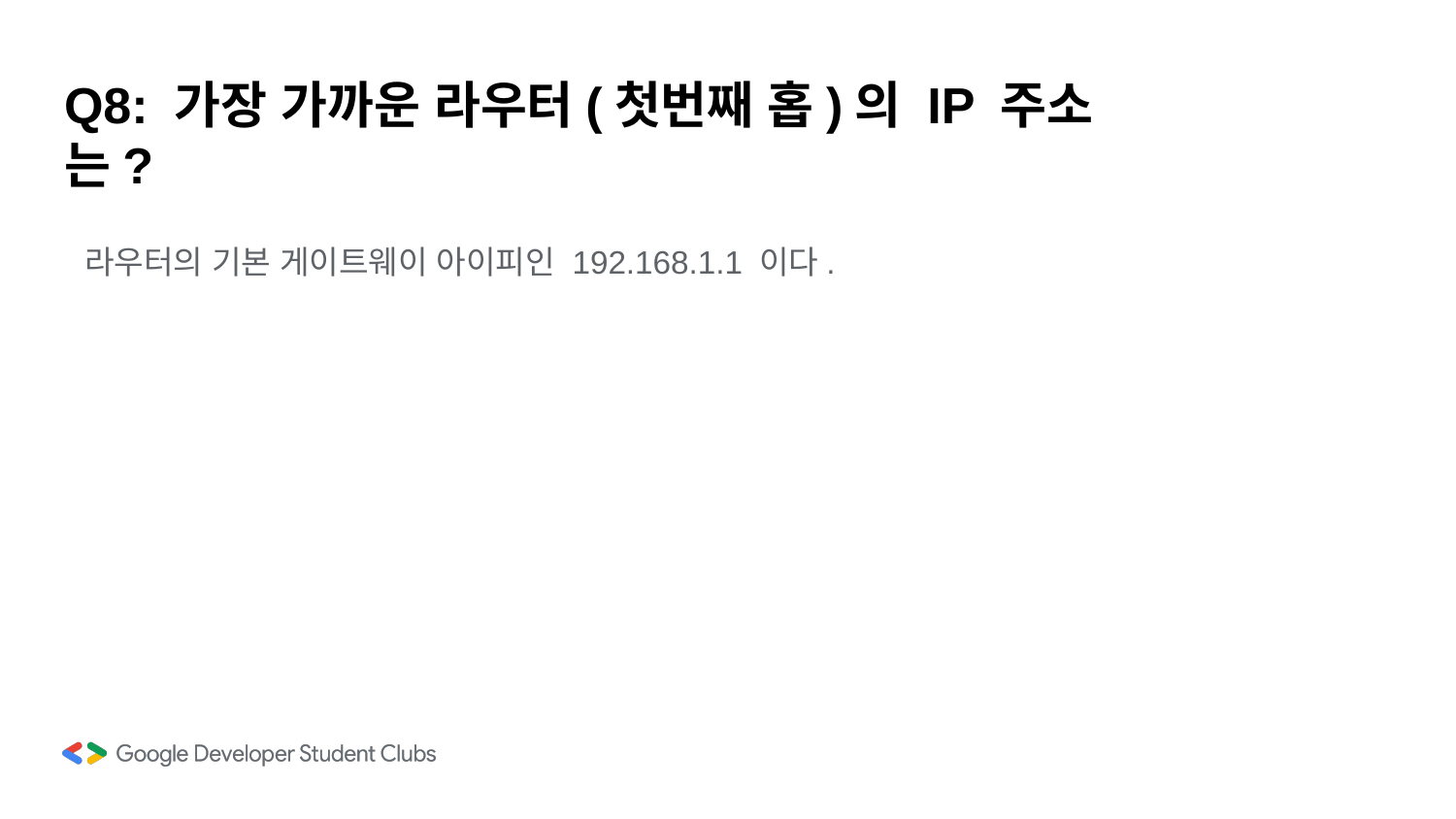

# Q8: 가장 가까운 라우터(첫번째 홉)의 IP 주소는?
라우터의 기본 게이트웨이 아이피인 192.168.1.1 이다.